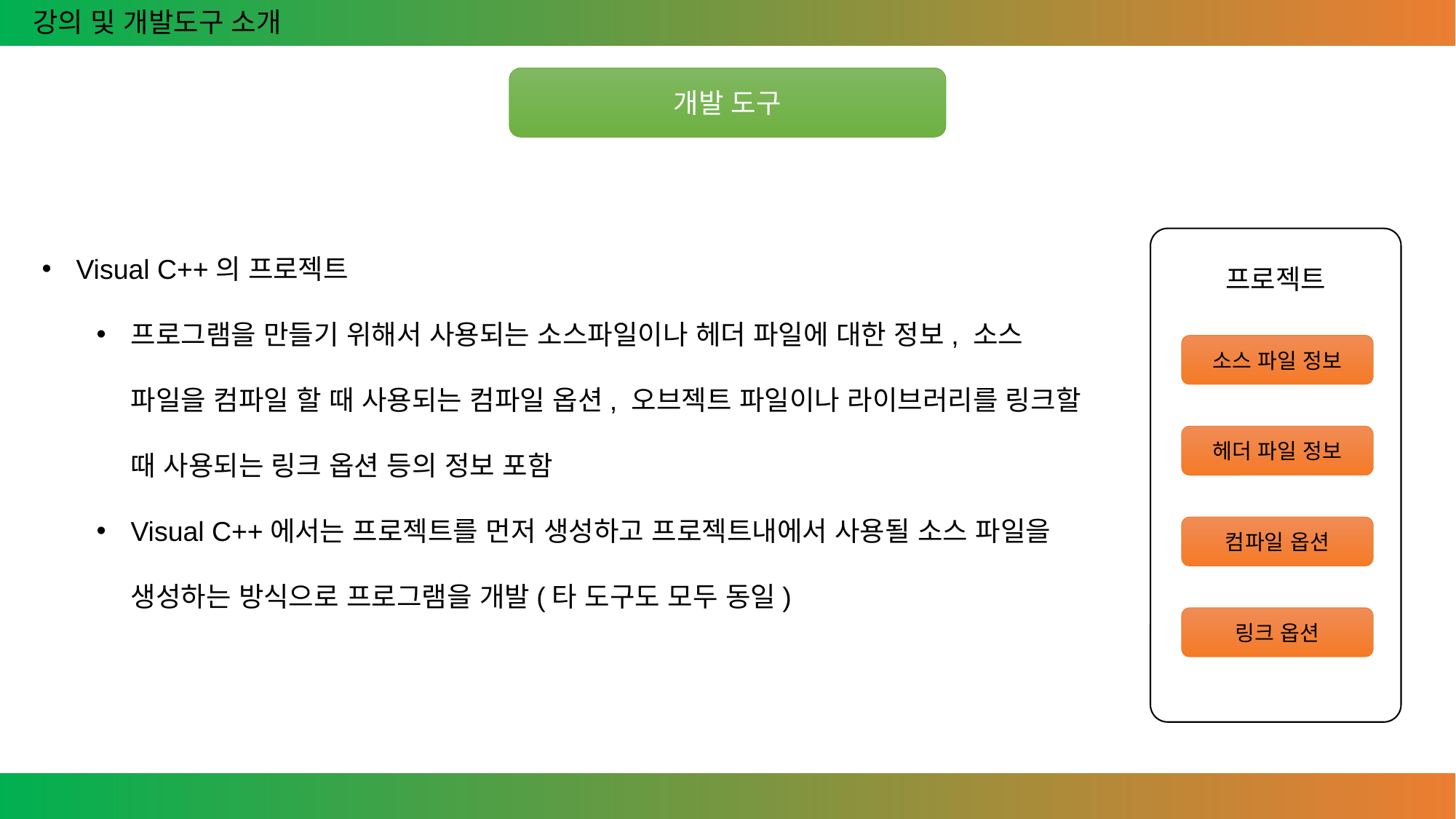

강의 및 개발도구 소개
개발 도구
Visual C++의 프로젝트
프로그램을 만들기 위해서 사용되는 소스파일이나 헤더 파일에 대한 정보, 소스 파일을 컴파일 할 때 사용되는 컴파일 옵션, 오브젝트 파일이나 라이브러리를 링크할 때 사용되는 링크 옵션 등의 정보 포함
Visual C++에서는 프로젝트를 먼저 생성하고 프로젝트내에서 사용될 소스 파일을 생성하는 방식으로 프로그램을 개발(타 도구도 모두 동일)
프로젝트

소스 파일 정보
헤더 파일 정보
컴파일 옵션
링크 옵션